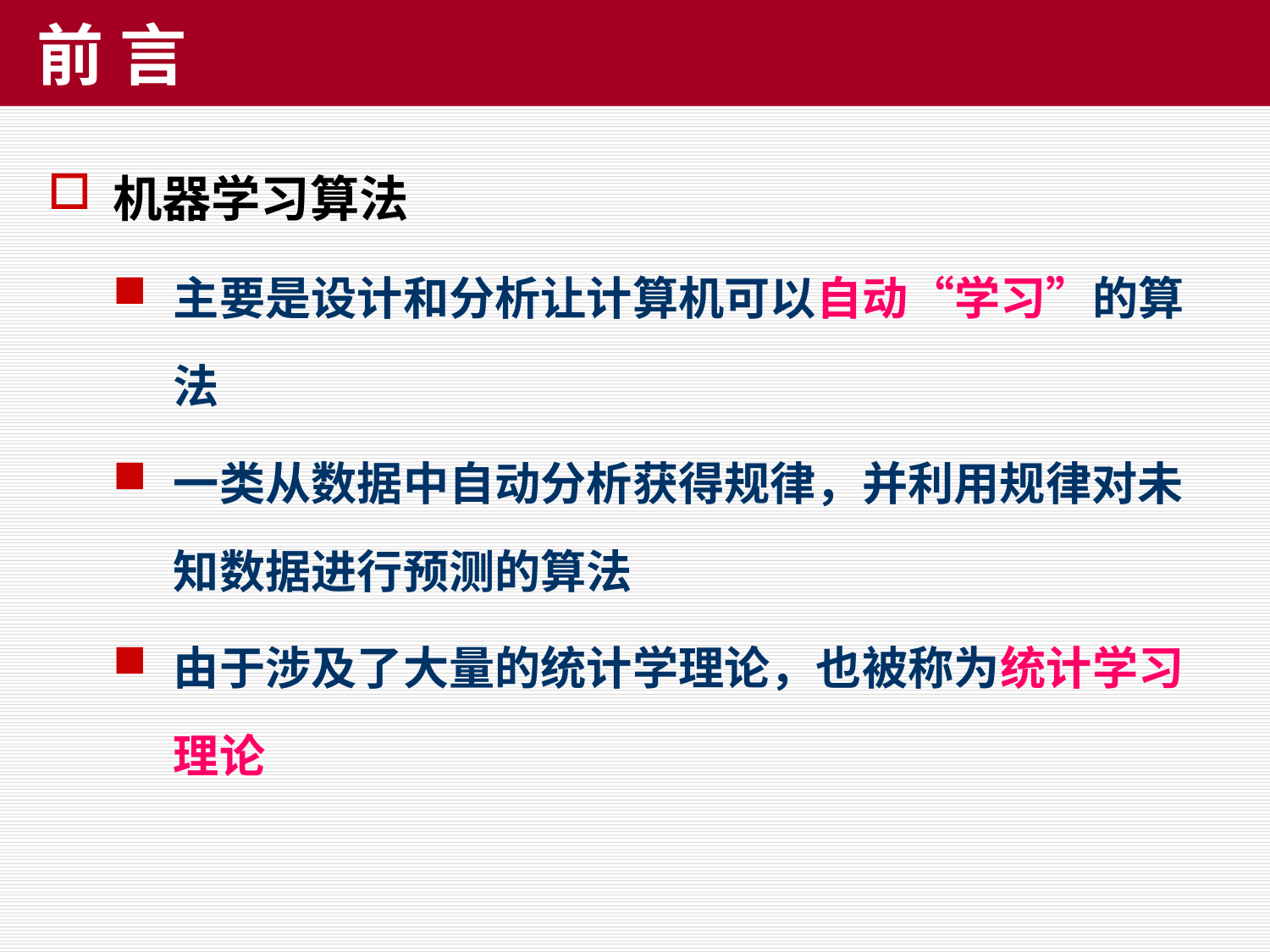

# 前 言
机器学习算法
主要是设计和分析让计算机可以自动“学习”的算法
一类从数据中自动分析获得规律，并利用规律对未知数据进行预测的算法
由于涉及了大量的统计学理论，也被称为统计学习理论